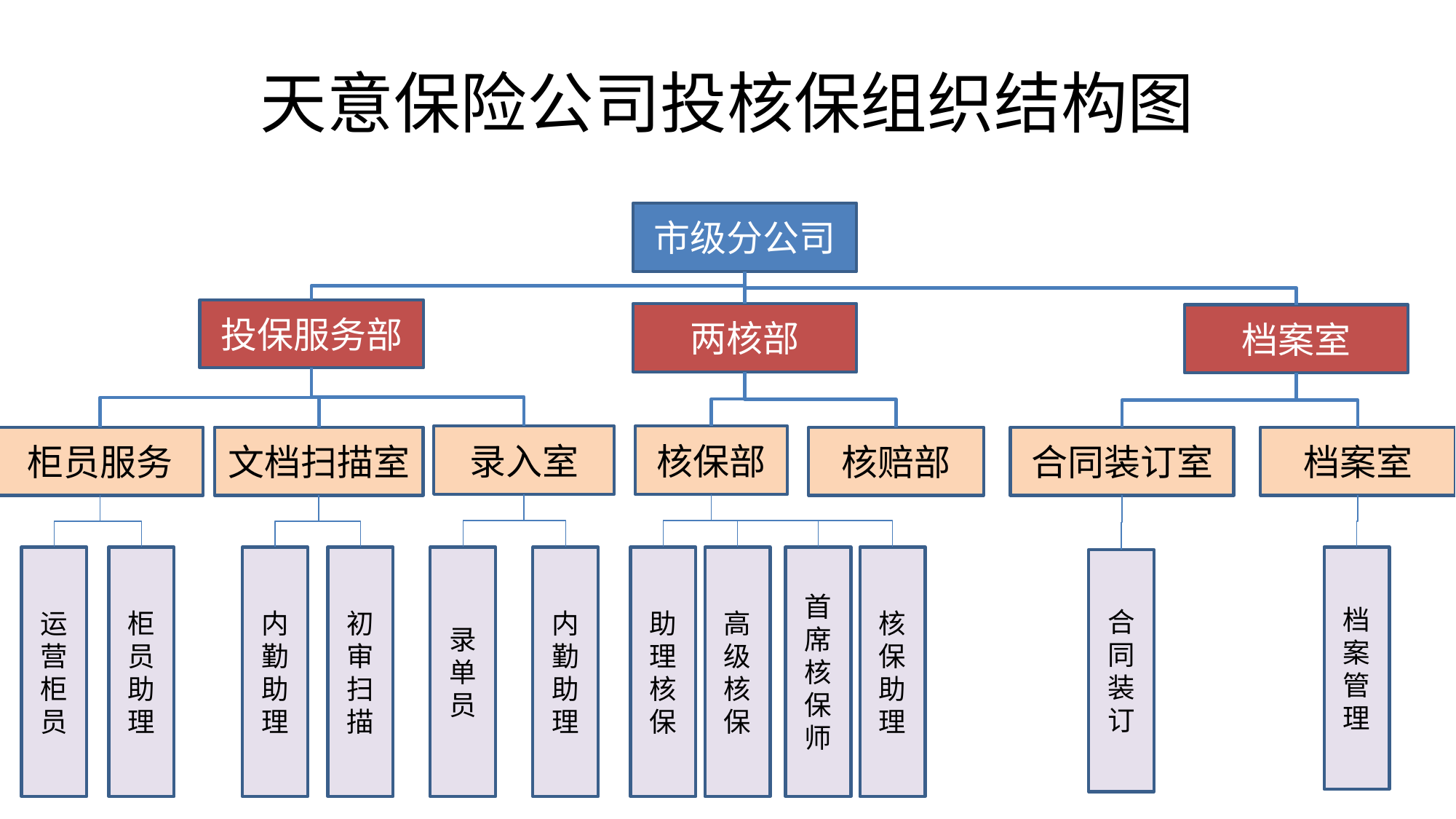

# 天意保险公司投核保组织结构图
市级分公司
投保服务部
两核部
档案室
录入室
核保部
柜员服务
文档扫描室
核赔部
合同装订室
档案室
档案管理
运营柜员
柜员助理
内勤助理
初审扫描
录单员
内勤助理
助理核保
高级核保
首席核保师
核保助理
合同装订